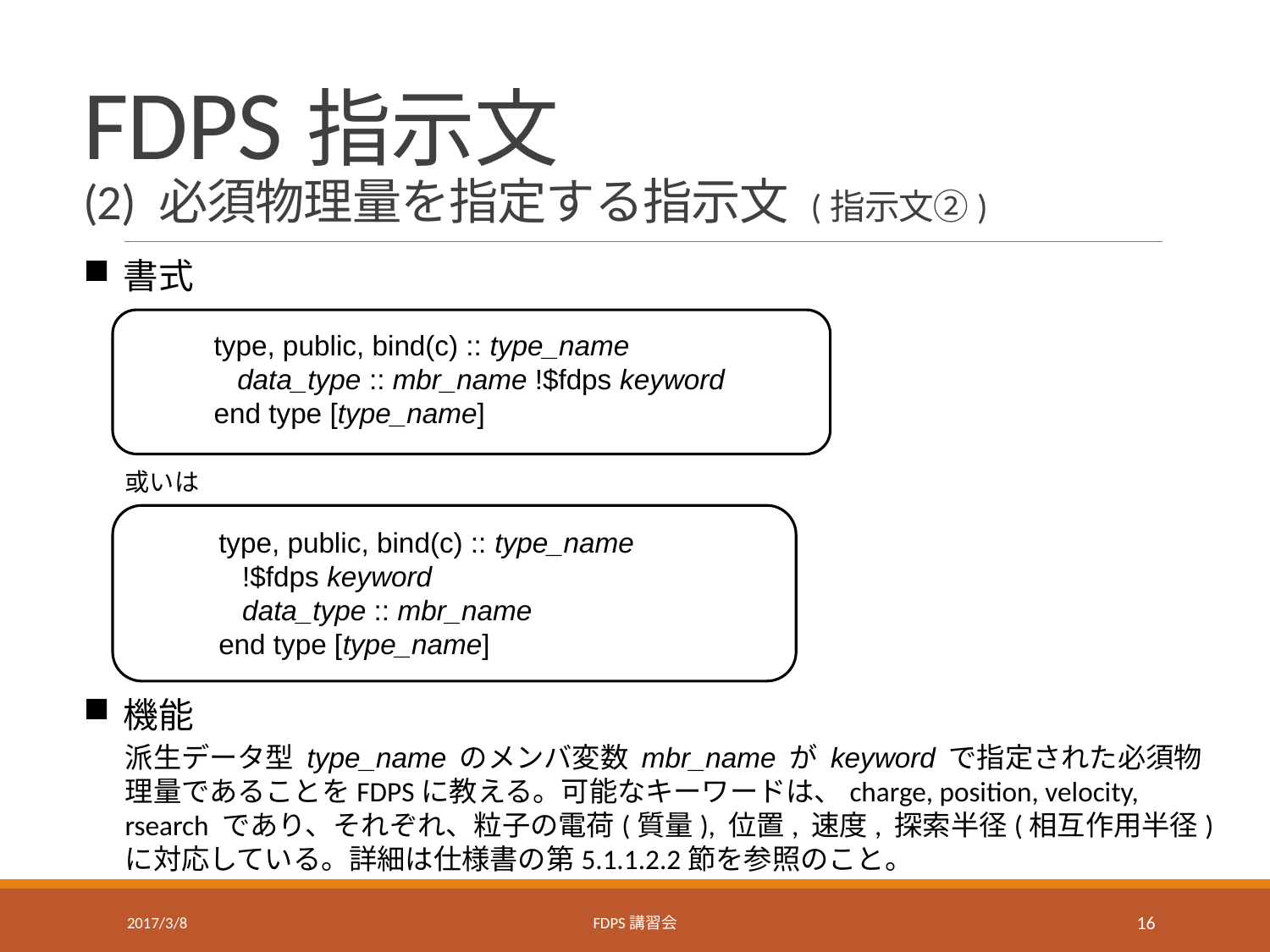

# FDPS指示文 (2) 必須物理量を指定する指示文 (指示文②)
書式

type, public, bind(c) :: type_name
   data_type :: mbr_name !$fdps keyword
end type [type_name]
或いは

type, public, bind(c) :: type_name
   !$fdps keyword
   data_type :: mbr_name
end type [type_name]
機能
派生データ型 type_name のメンバ変数 mbr_name が keyword で指定された必須物理量であることをFDPSに教える。可能なキーワードは、charge, position, velocity, rsearch であり、それぞれ、粒子の電荷(質量), 位置, 速度, 探索半径(相互作用半径)に対応している。詳細は仕様書の第5.1.1.2.2節を参照のこと。
2017/3/8
FDPS講習会
16